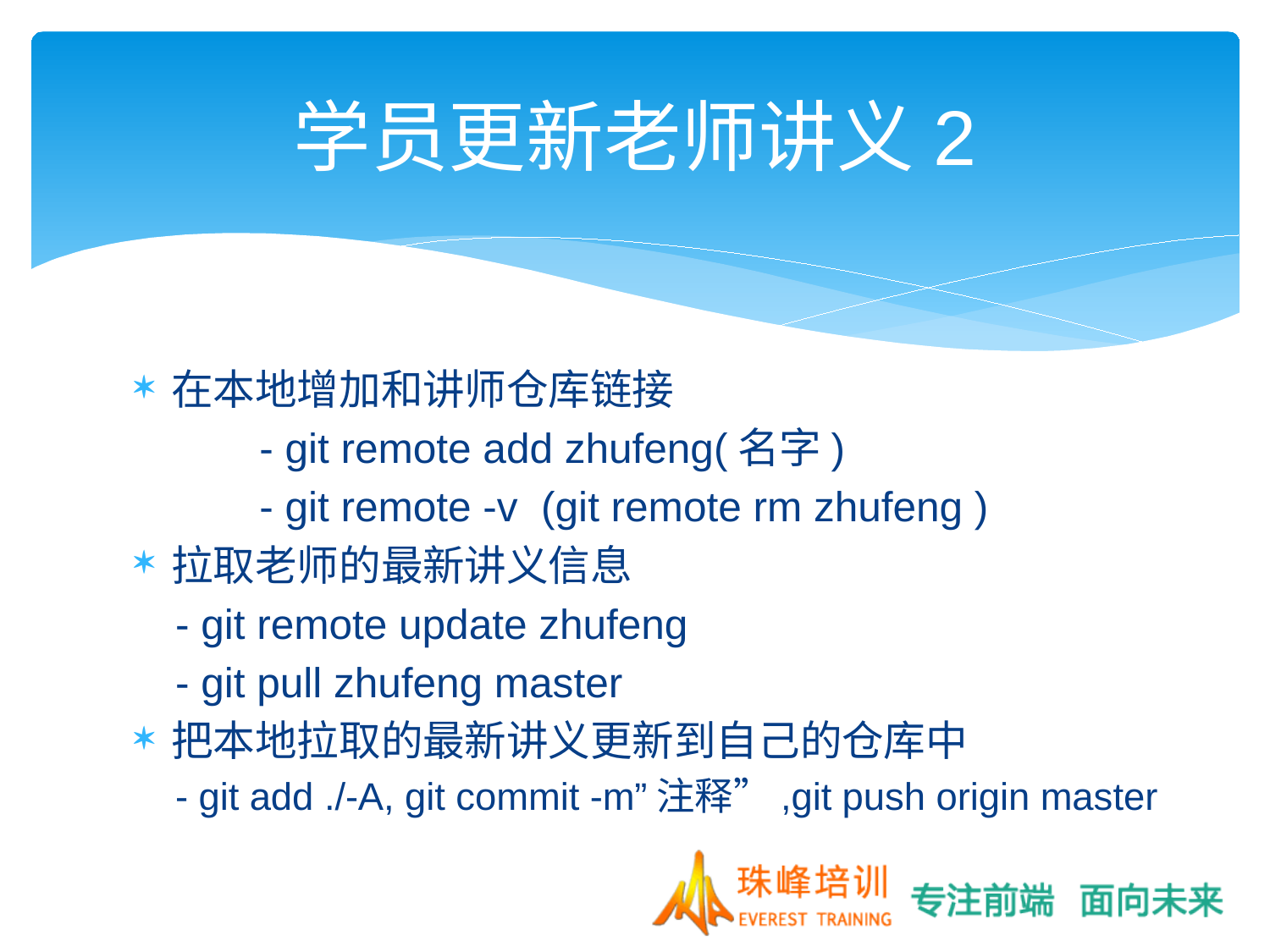

# 学员更新老师讲义2
在本地增加和讲师仓库链接
	- git remote add zhufeng(名字)
	- git remote -v  (git remote rm zhufeng )
拉取老师的最新讲义信息
	- git remote update zhufeng
	- git pull zhufeng master
把本地拉取的最新讲义更新到自己的仓库中
	- git add ./-A, git commit -m”注释”,git push origin master